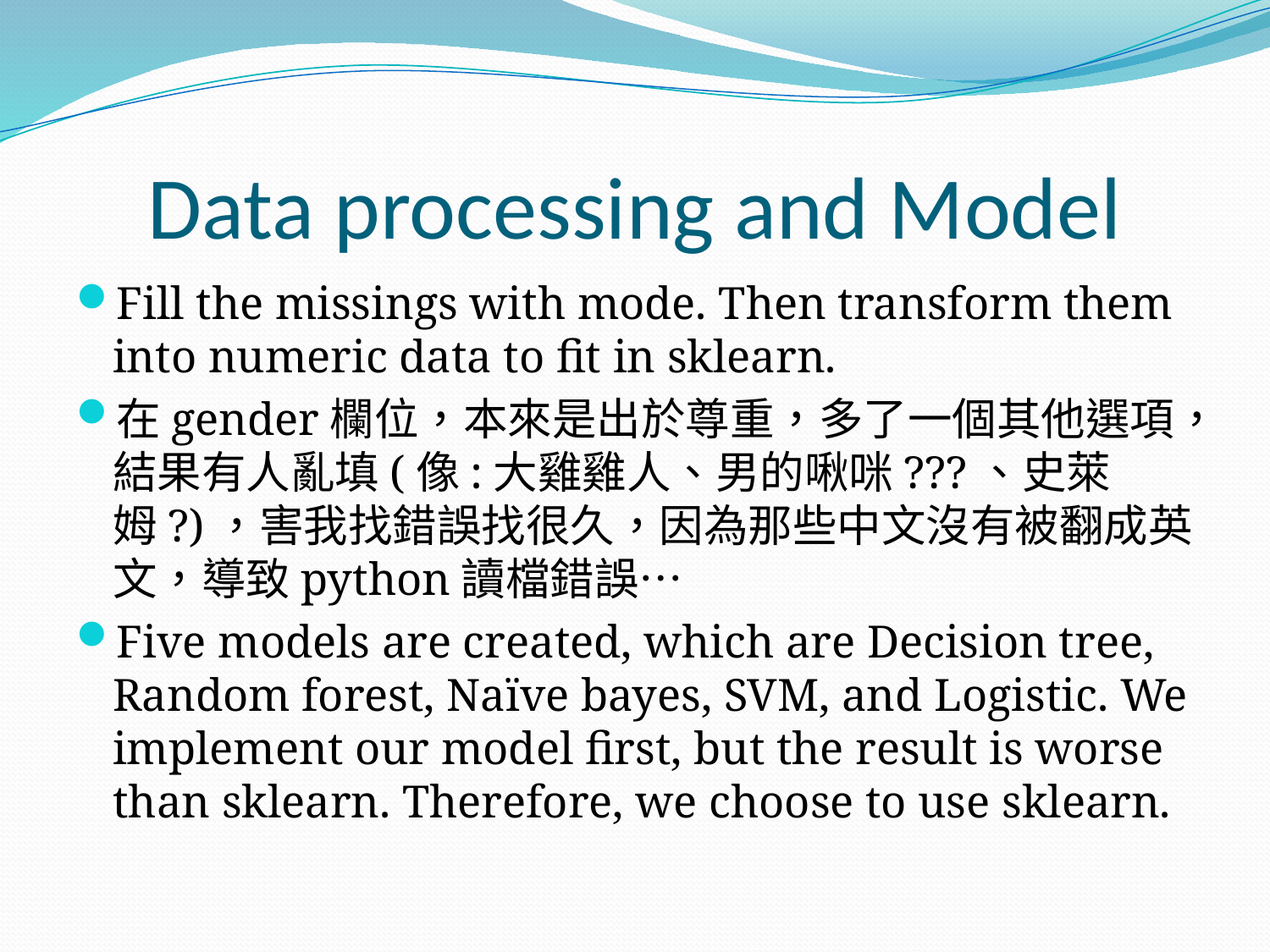

# Data processing and Model
Fill the missings with mode. Then transform them into numeric data to fit in sklearn.
在gender欄位，本來是出於尊重，多了一個其他選項，結果有人亂填(像:大雞雞人、男的啾咪???、史萊姆?)，害我找錯誤找很久，因為那些中文沒有被翻成英文，導致python讀檔錯誤…
Five models are created, which are Decision tree, Random forest, Naïve bayes, SVM, and Logistic. We implement our model first, but the result is worse than sklearn. Therefore, we choose to use sklearn.